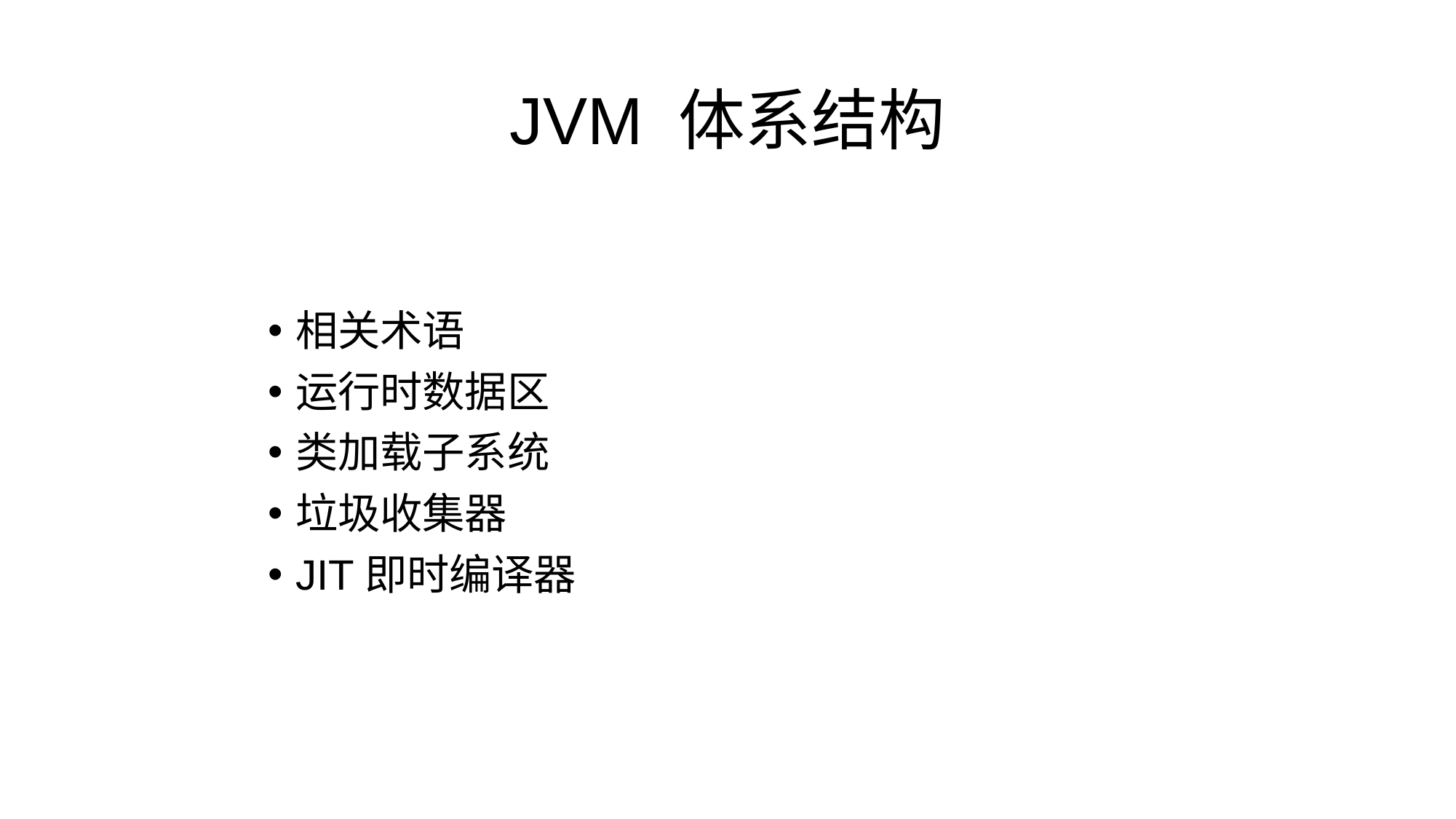

# JVM 体系结构
相关术语
运行时数据区
类加载子系统
垃圾收集器
JIT即时编译器